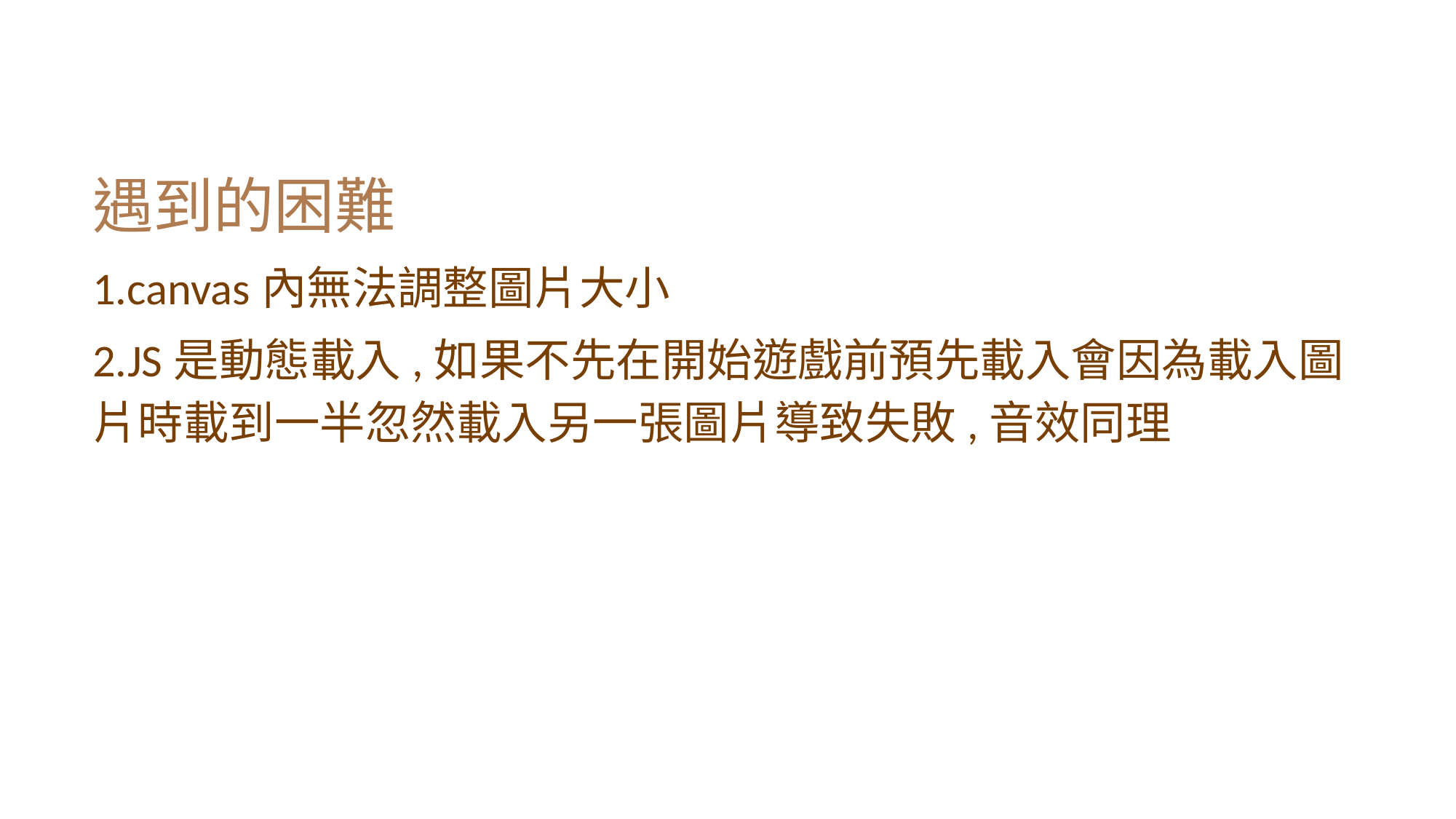

# 遇到的困難
1.canvas內無法調整圖片大小
2.JS是動態載入,如果不先在開始遊戲前預先載入會因為載入圖片時載到一半忽然載入另一張圖片導致失敗,音效同理